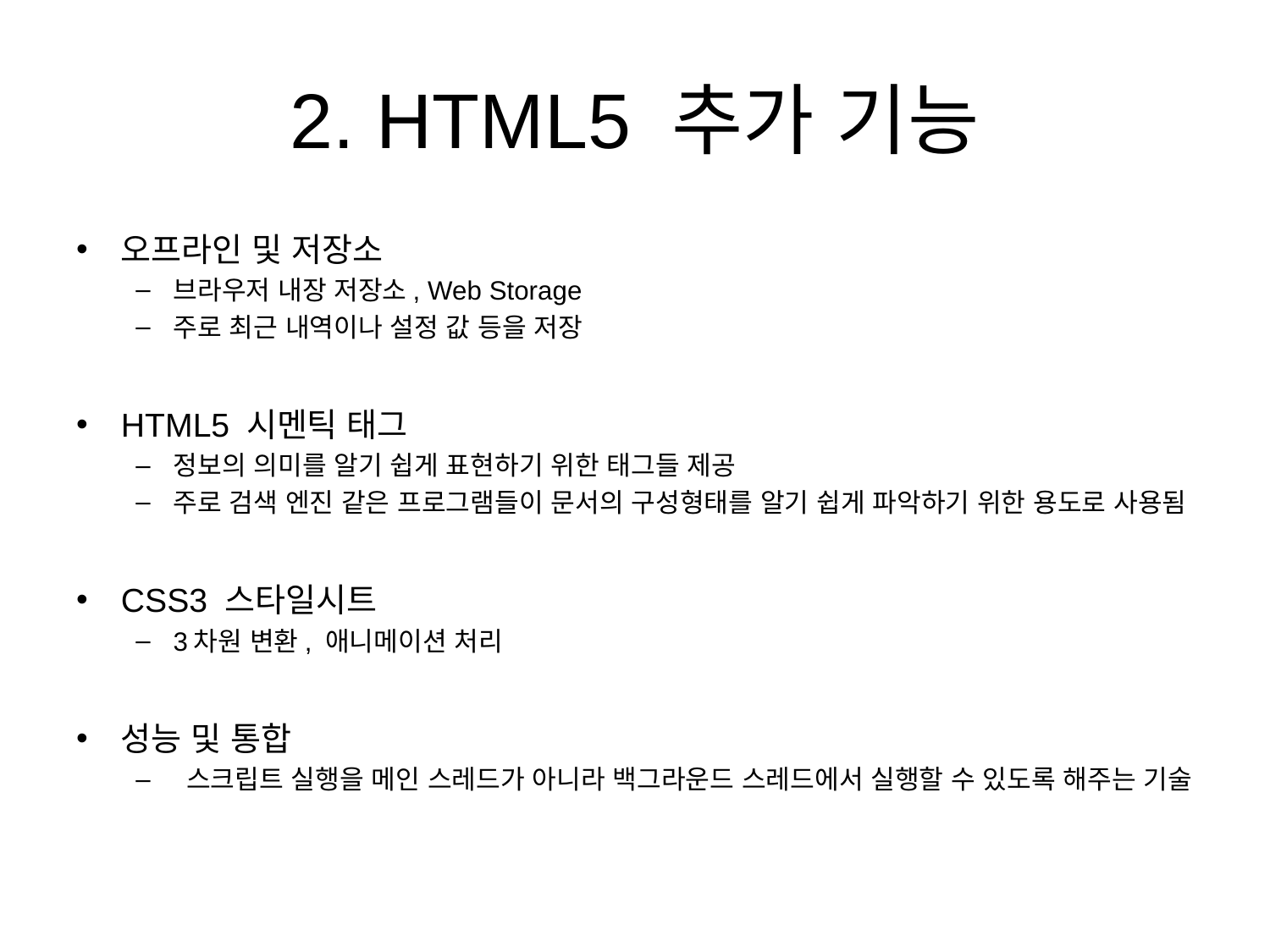

# 2. HTML5 추가 기능
오프라인 및 저장소
브라우저 내장 저장소, Web Storage
주로 최근 내역이나 설정 값 등을 저장

HTML5 시멘틱 태그
정보의 의미를 알기 쉽게 표현하기 위한 태그들 제공
주로 검색 엔진 같은 프로그램들이 문서의 구성형태를 알기 쉽게 파악하기 위한 용도로 사용됨

CSS3 스타일시트
3차원 변환, 애니메이션 처리

성능 및 통합
 스크립트 실행을 메인 스레드가 아니라 백그라운드 스레드에서 실행할 수 있도록 해주는 기술